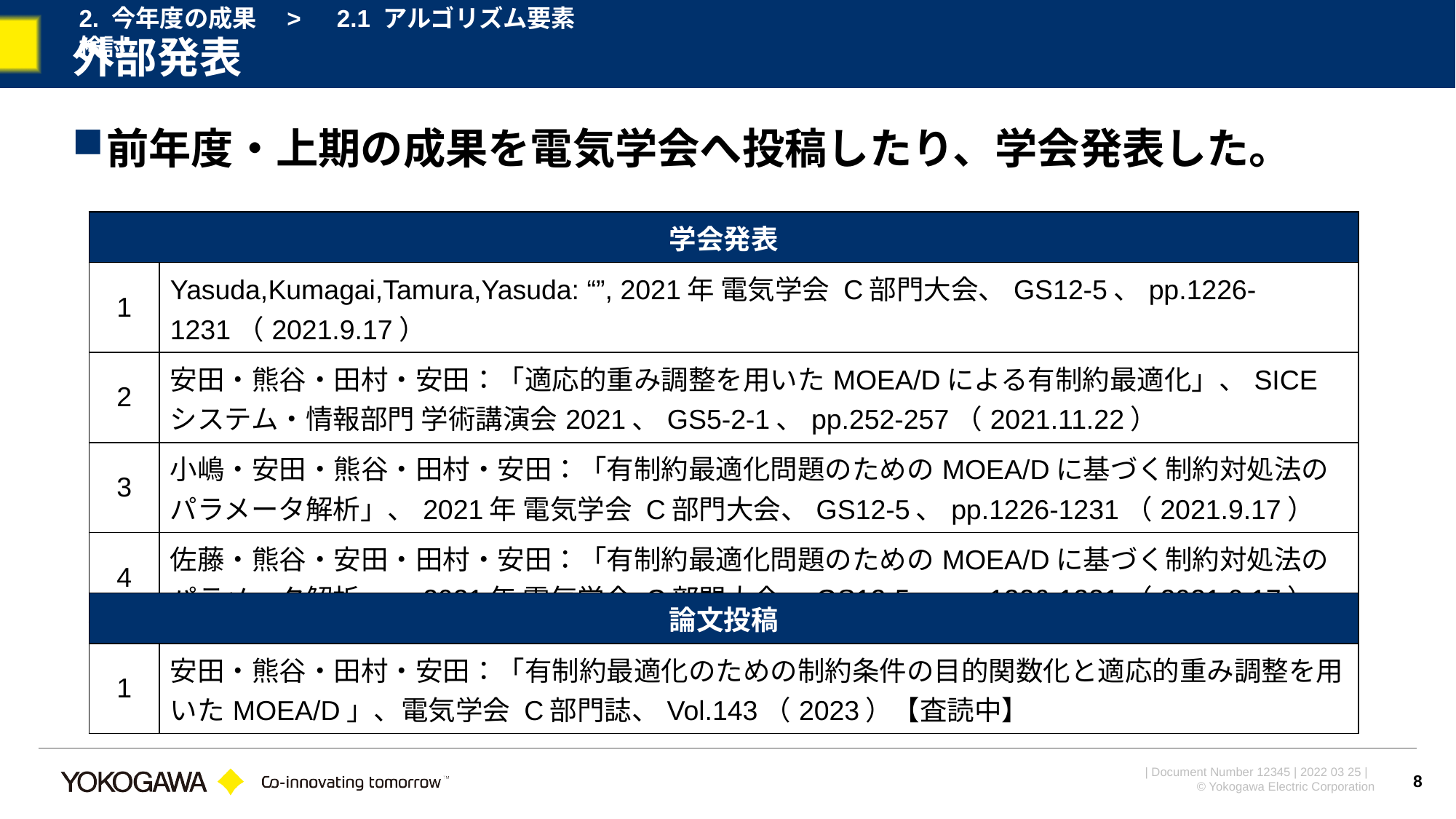

2. 今年度の成果　>　2.1 アルゴリズム要素検討
# 外部発表
前年度・上期の成果を電気学会へ投稿したり、学会発表した。
| 学会発表 |  |
| --- | --- |
| 1 | Yasuda,Kumagai,Tamura,Yasuda: “”, 2021年 電気学会 C部門大会、GS12-5、pp.1226-1231（2021.9.17） |
| 2 | 安田・熊谷・田村・安田：「適応的重み調整を用いたMOEA/Dによる有制約最適化」、SICE システム・情報部門 学術講演会2021、GS5-2-1、pp.252-257（2021.11.22） |
| 3 | 小嶋・安田・熊谷・田村・安田：「有制約最適化問題のためのMOEA/Dに基づく制約対処法のパラメータ解析」、2021年 電気学会 C部門大会、GS12-5、pp.1226-1231（2021.9.17） |
| 4 | 佐藤・熊谷・安田・田村・安田：「有制約最適化問題のためのMOEA/Dに基づく制約対処法のパラメータ解析」、2021年 電気学会 C部門大会、GS12-5、pp.1226-1231（2021.9.17） |
| 論文投稿 |  |
| --- | --- |
| 1 | 安田・熊谷・田村・安田：「有制約最適化のための制約条件の目的関数化と適応的重み調整を用いたMOEA/D」、電気学会 C部門誌、Vol.143（2023）【査読中】 |
8